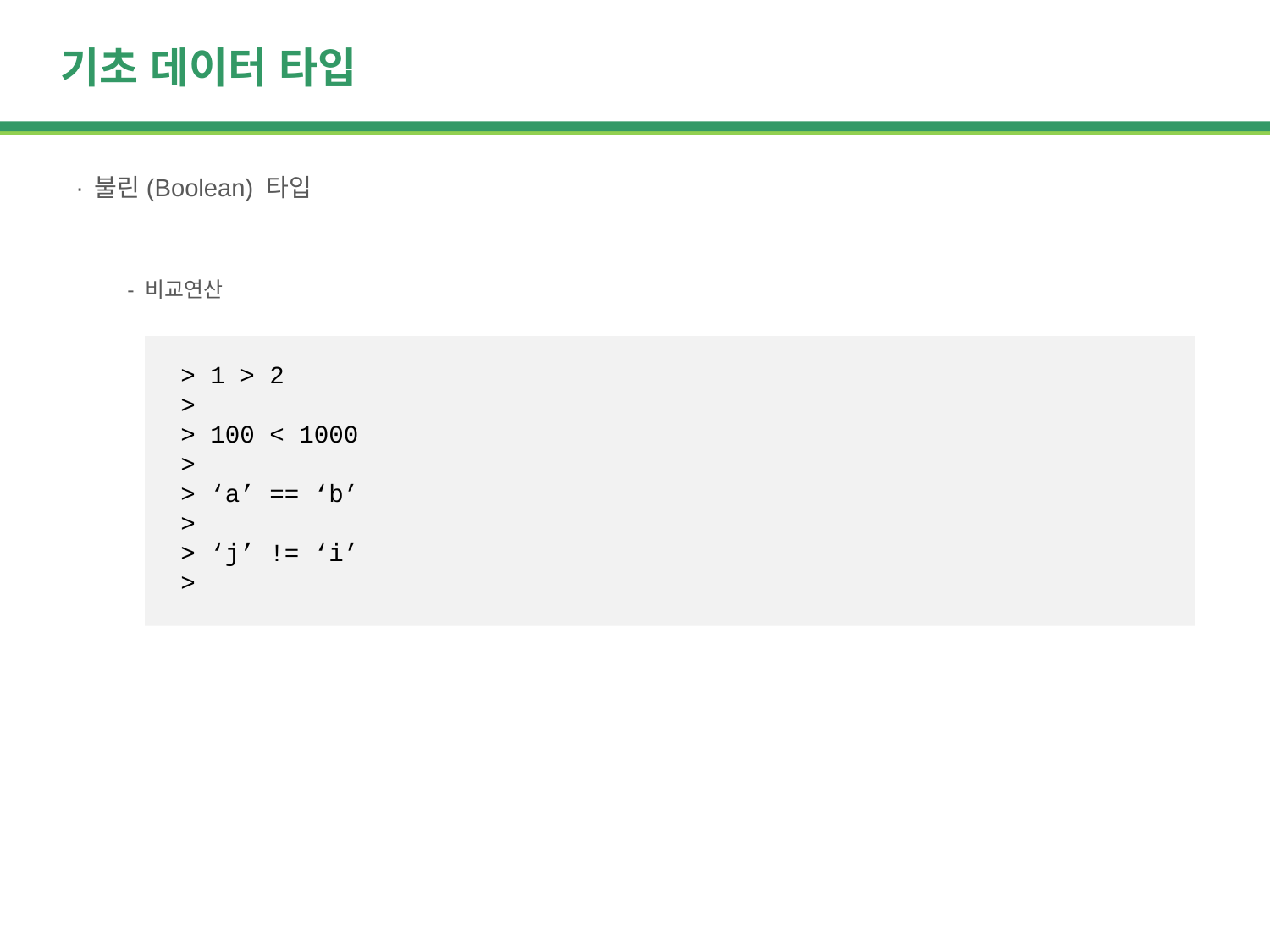

기초 데이터 타입

∙ 불린(Boolean) 타입
- 비교연산

> 1 > 2
>
> 100 < 1000
>
> ‘a’ == ‘b’
>
> ‘j’ != ‘i’
>